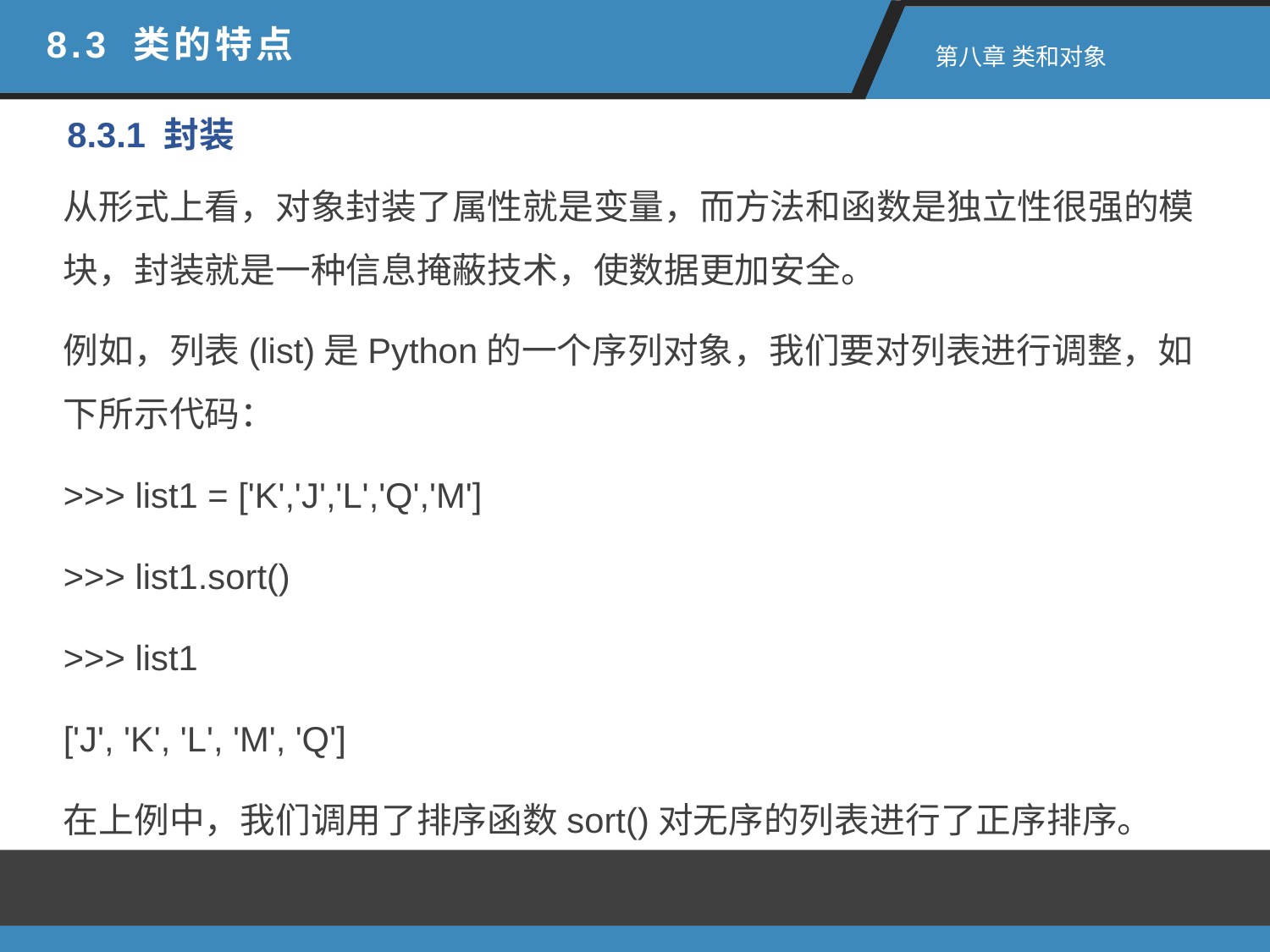

8.3 类的特点
  第八章 类和对象
8.3.1 封装
从形式上看，对象封装了属性就是变量，而方法和函数是独立性很强的模块，封装就是一种信息掩蔽技术，使数据更加安全。
例如，列表(list)是Python的一个序列对象，我们要对列表进行调整，如下所示代码：
>>> list1 = ['K','J','L','Q','M']
>>> list1.sort()
>>> list1
['J', 'K', 'L', 'M', 'Q']
在上例中，我们调用了排序函数sort()对无序的列表进行了正序排序。